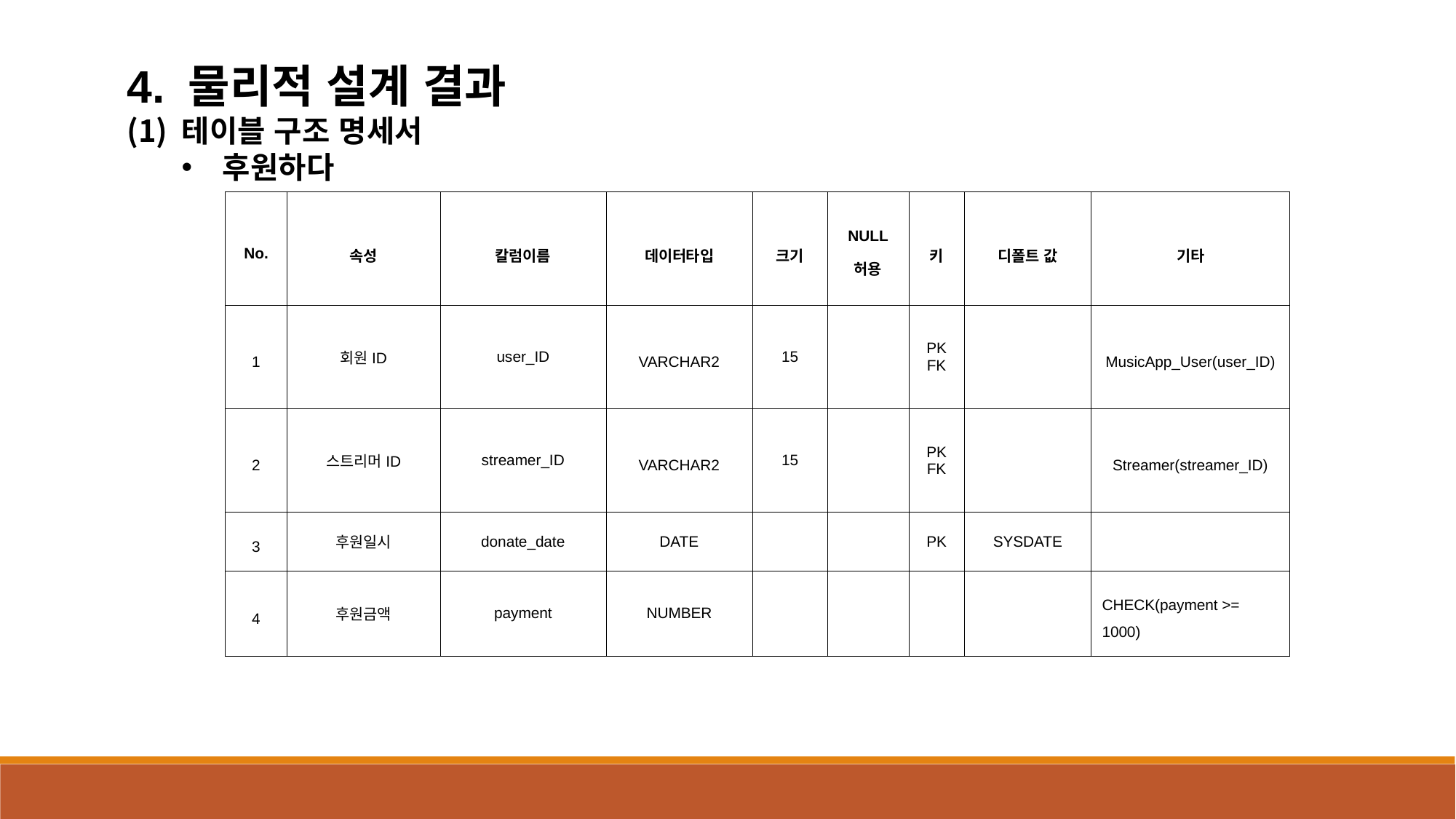

4. 물리적 설계 결과
테이블 구조 명세서
후원하다
| No. | 속성 | 칼럼이름 | 데이터타입 | 크기 | NULL 허용 | 키 | 디폴트 값 | 기타 |
| --- | --- | --- | --- | --- | --- | --- | --- | --- |
| 1 | 회원ID | user\_ID | VARCHAR2 | 15 |  | PK FK |  | MusicApp\_User(user\_ID) |
| 2 | 스트리머ID | streamer\_ID | VARCHAR2 | 15 |  | PK FK |  | Streamer(streamer\_ID) |
| 3 | 후원일시 | donate\_date | DATE |  |  | PK | SYSDATE |  |
| 4 | 후원금액 | payment | NUMBER |  |  |  |  | CHECK(payment >= 1000) |